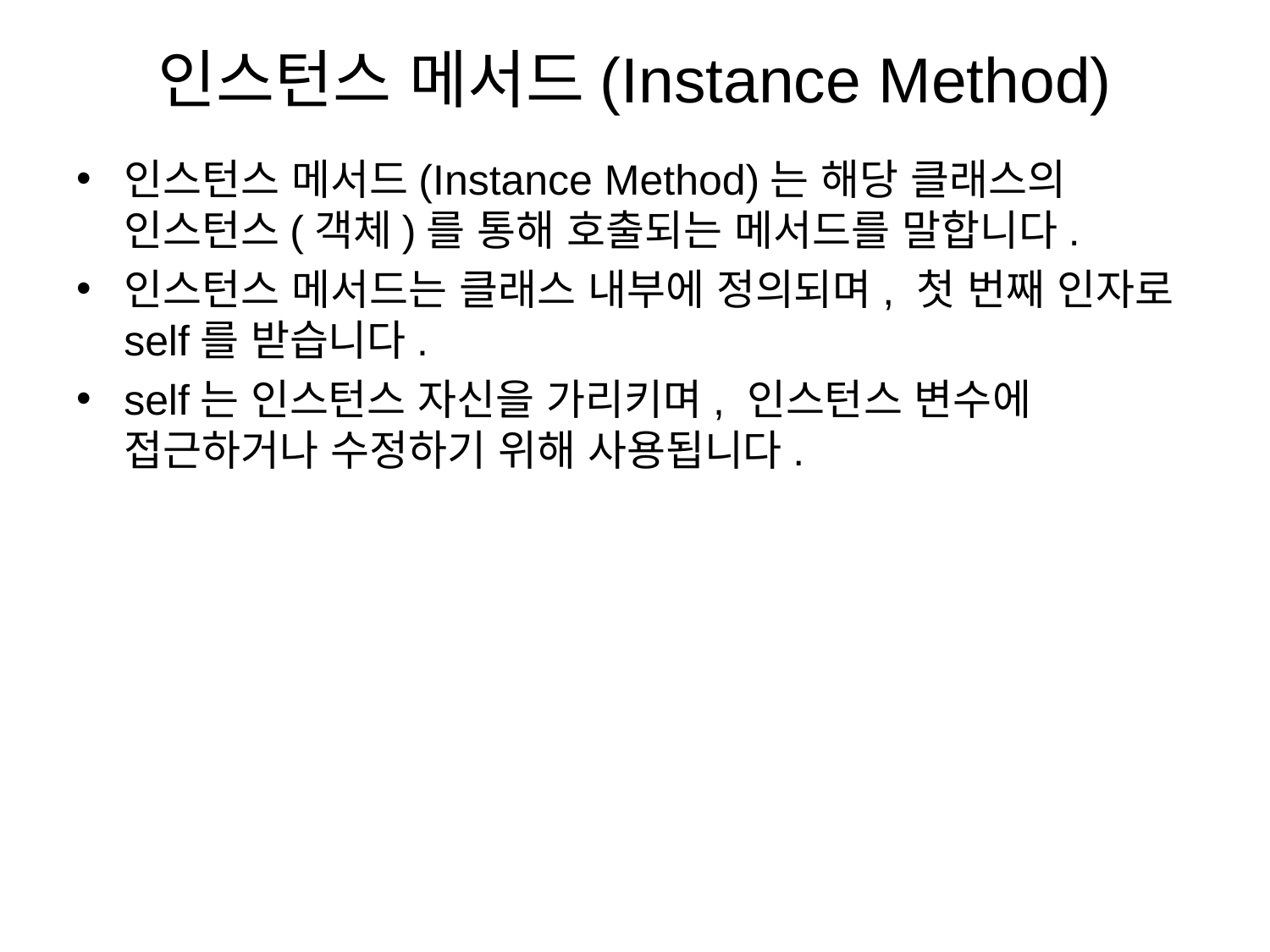

# 인스턴스 메서드(Instance Method)
인스턴스 메서드(Instance Method)는 해당 클래스의 인스턴스(객체)를 통해 호출되는 메서드를 말합니다.
인스턴스 메서드는 클래스 내부에 정의되며, 첫 번째 인자로 self를 받습니다.
self는 인스턴스 자신을 가리키며, 인스턴스 변수에 접근하거나 수정하기 위해 사용됩니다.